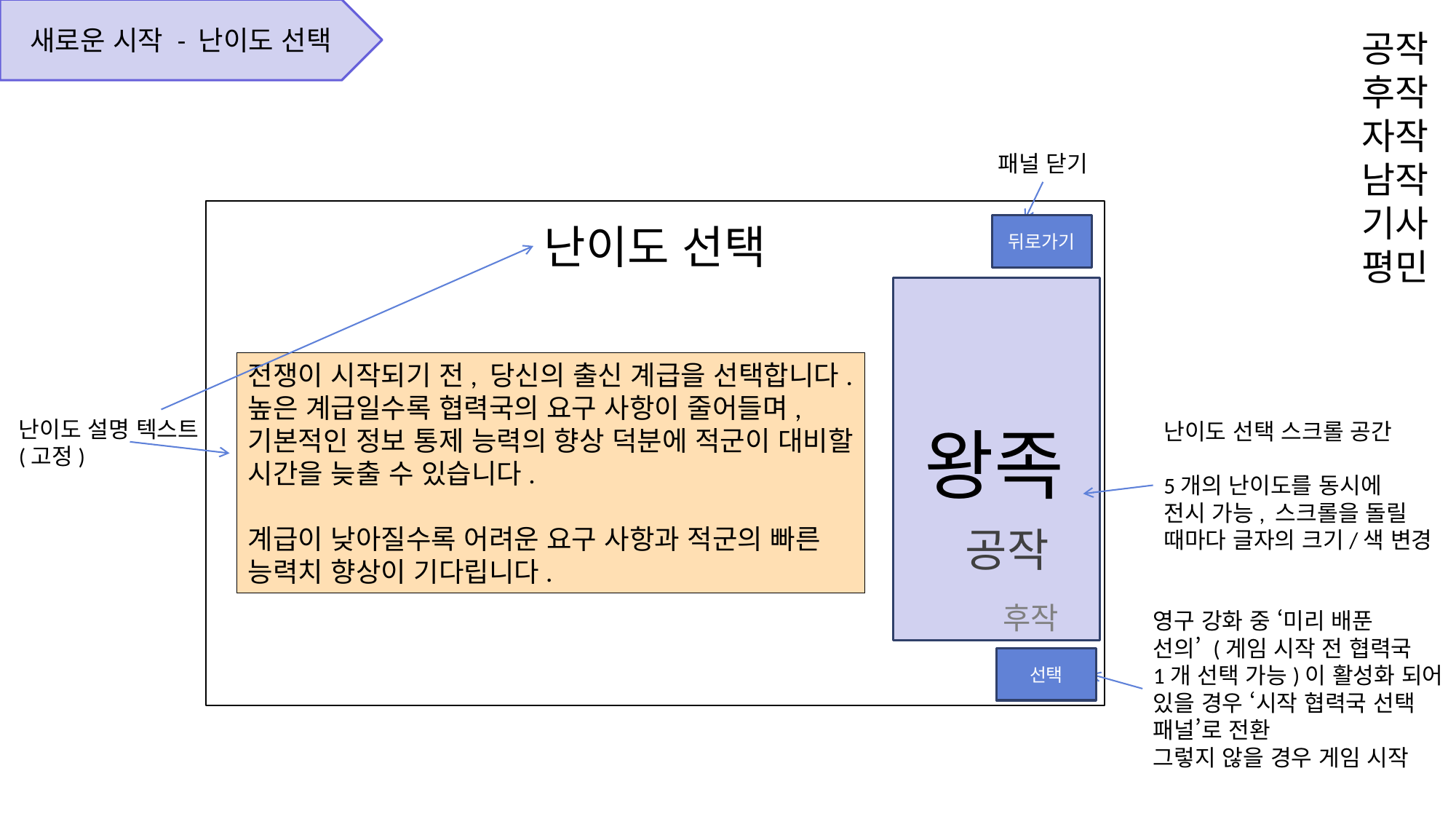

새로운 시작 - 난이도 선택
공작 후작 자작 남작 기사 평민

패널 닫기

난이도 선택
뒤로가기

전쟁이 시작되기 전, 당신의 출신 계급을 선택합니다.
높은 계급일수록 협력국의 요구 사항이 줄어들며,
기본적인 정보 통제 능력의 향상 덕분에 적군이 대비할
시간을 늦출 수 있습니다.

계급이 낮아질수록 어려운 요구 사항과 적군의 빠른
능력치 향상이 기다립니다.
난이도 설명 텍스트
(고정)
왕족
난이도 선택 스크롤 공간

5개의 난이도를 동시에
전시 가능, 스크롤을 돌릴
때마다 글자의 크기/색 변경
공작
후작
영구 강화 중 ‘미리 배푼
선의’ (게임 시작 전 협력국
1개 선택 가능)이 활성화 되어
있을 경우 ‘시작 협력국 선택
패널’로 전환
그렇지 않을 경우 게임 시작
선택